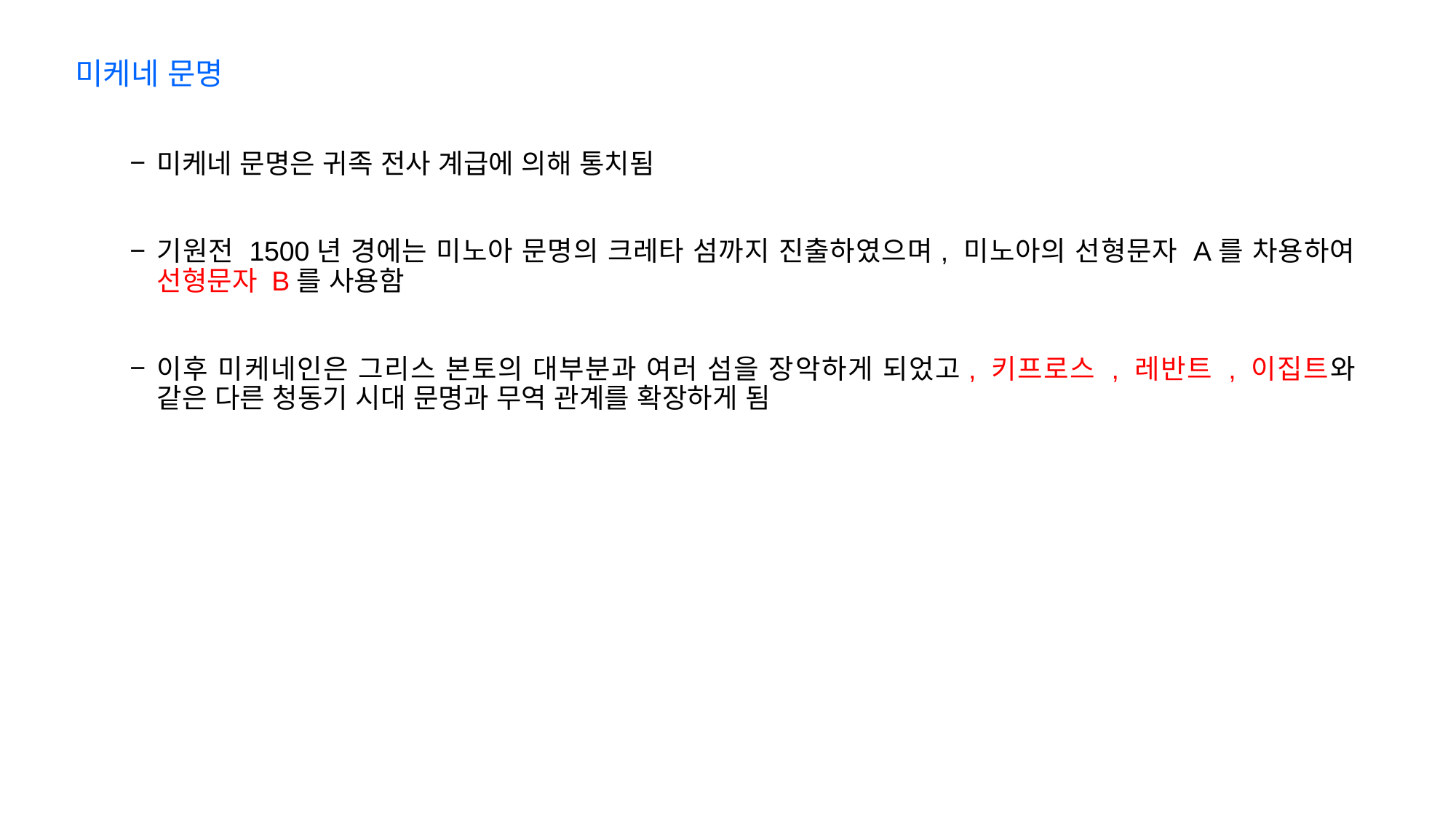

미케네 문명

미케네 문명은 귀족 전사 계급에 의해 통치됨

기원전 1500년 경에는 미노아 문명의 크레타 섬까지 진출하였으며, 미노아의 선형문자 A를 차용하여 선형문자 B를 사용함

이후 미케네인은 그리스 본토의 대부분과 여러 섬을 장악하게 되었고, 키프로스 , 레반트 , 이집트와 같은 다른 청동기 시대 문명과 무역 관계를 확장하게 됨